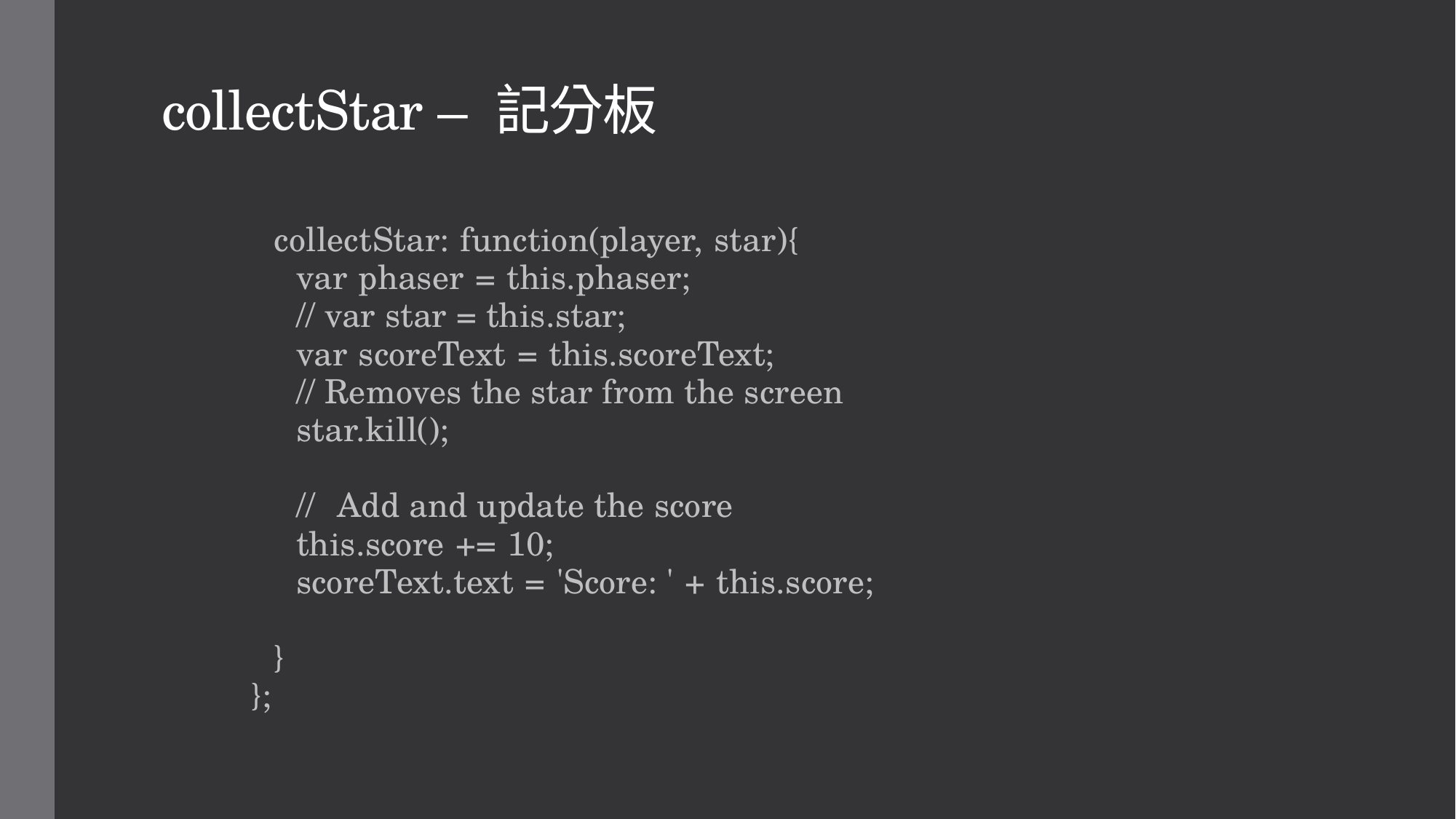

# collectStar – 記分板
          collectStar: function(player, star){
            var phaser = this.phaser;
            // var star = this.star;
            var scoreText = this.scoreText;
            // Removes the star from the screen
            star.kill();
            //  Add and update the score
            this.score += 10;
            scoreText.text = 'Score: ' + this.score;
          }
        };